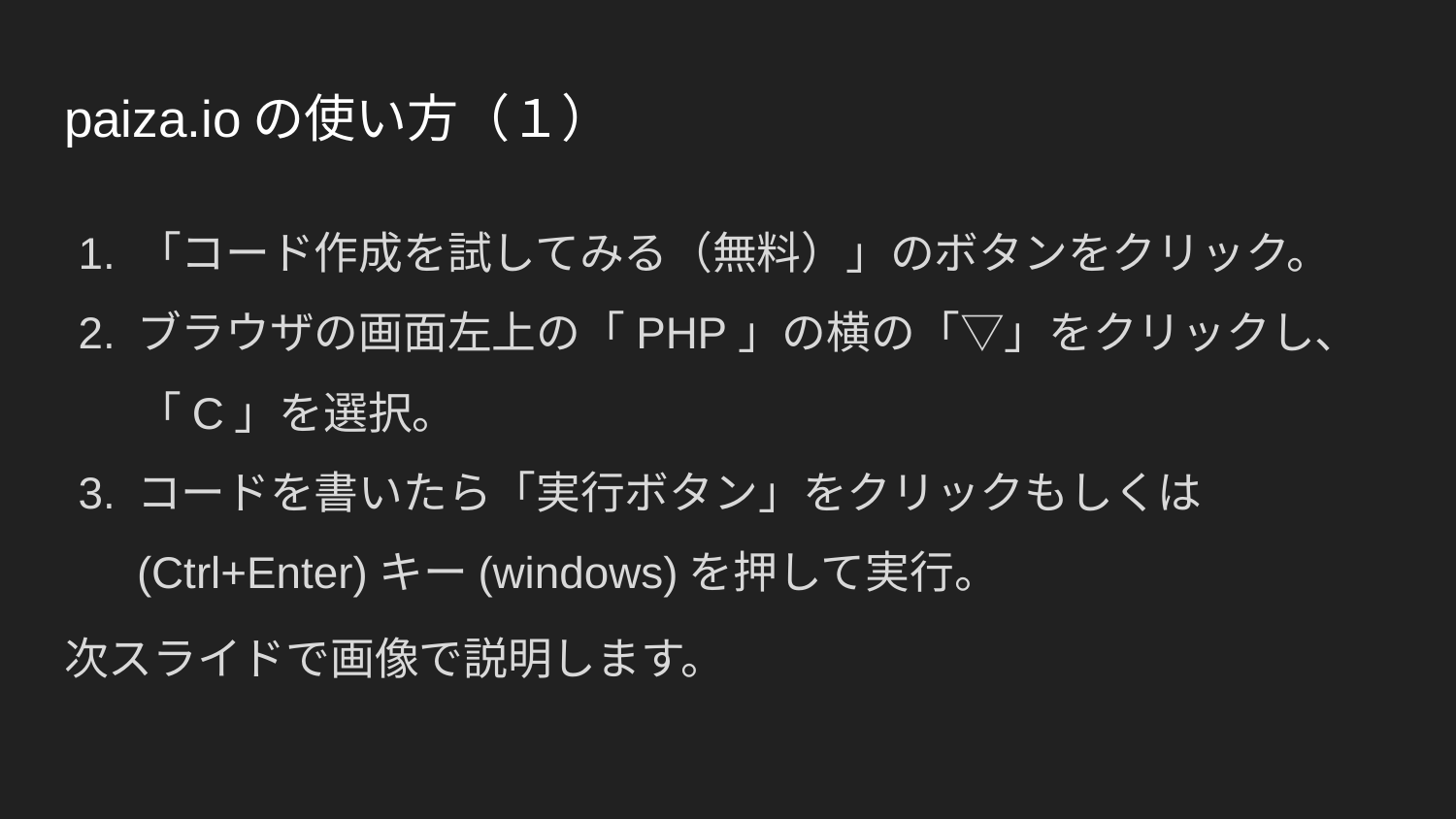

# paiza.ioの使い方（１）
「コード作成を試してみる（無料）」のボタンをクリック。
ブラウザの画面左上の「PHP」の横の「▽」をクリックし、「C」を選択。
コードを書いたら「実行ボタン」をクリックもしくは(Ctrl+Enter)キー(windows)を押して実行。
次スライドで画像で説明します。